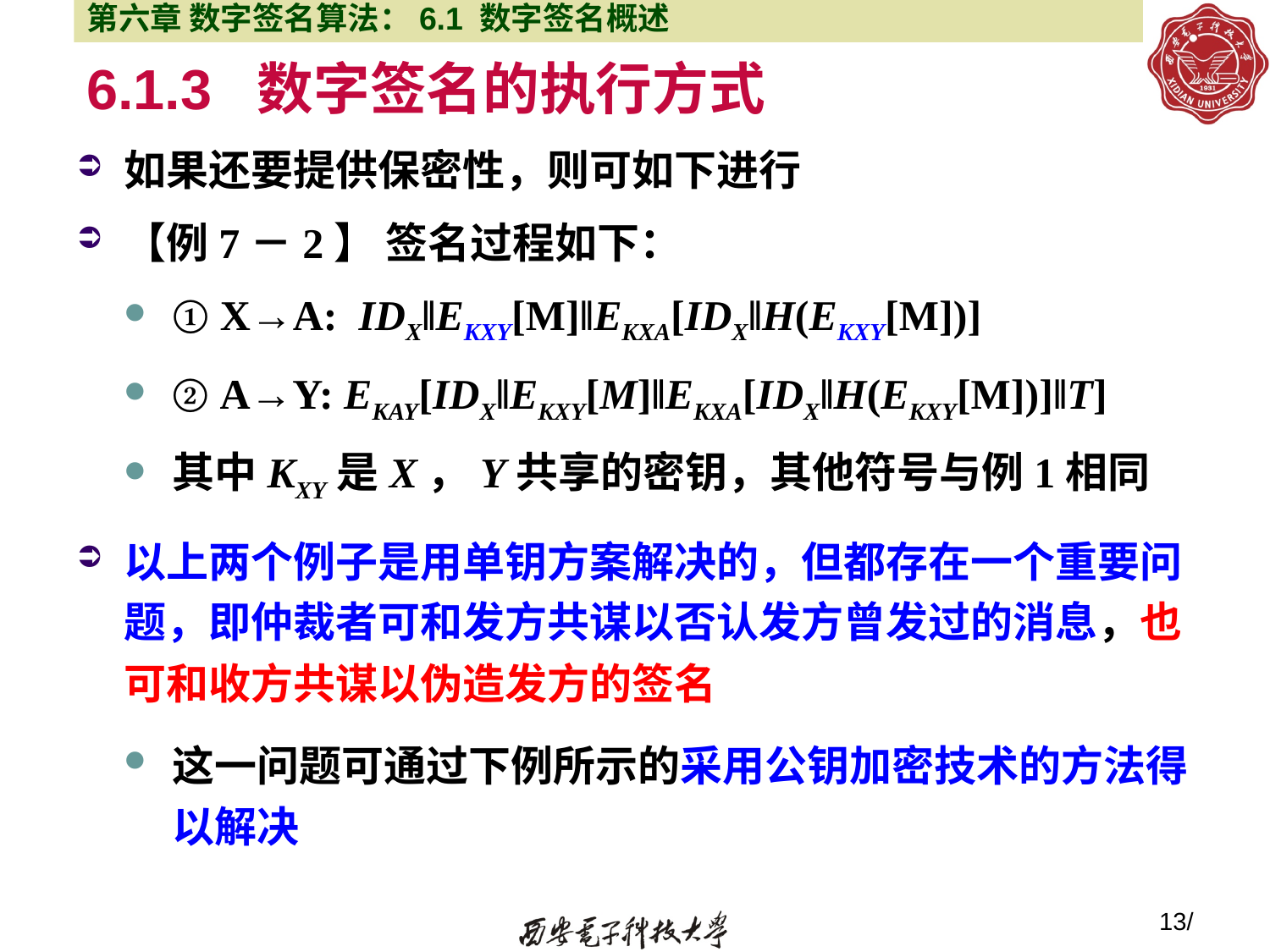

第六章 数字签名算法：6.1 数字签名概述
# 6.1.3  数字签名的执行方式
如果还要提供保密性，则可如下进行
【例7－2】 签名过程如下：
① X→A:  IDX‖EKXY[M]‖EKXA[IDX‖H(EKXY[M])]
② A→Y: EKAY[IDX‖EKXY[M]‖EKXA[IDX‖H(EKXY[M])]‖T]
其中KXY是X，Y共享的密钥，其他符号与例1相同
以上两个例子是用单钥方案解决的，但都存在一个重要问题，即仲裁者可和发方共谋以否认发方曾发过的消息，也可和收方共谋以伪造发方的签名
这一问题可通过下例所示的采用公钥加密技术的方法得以解决
13/